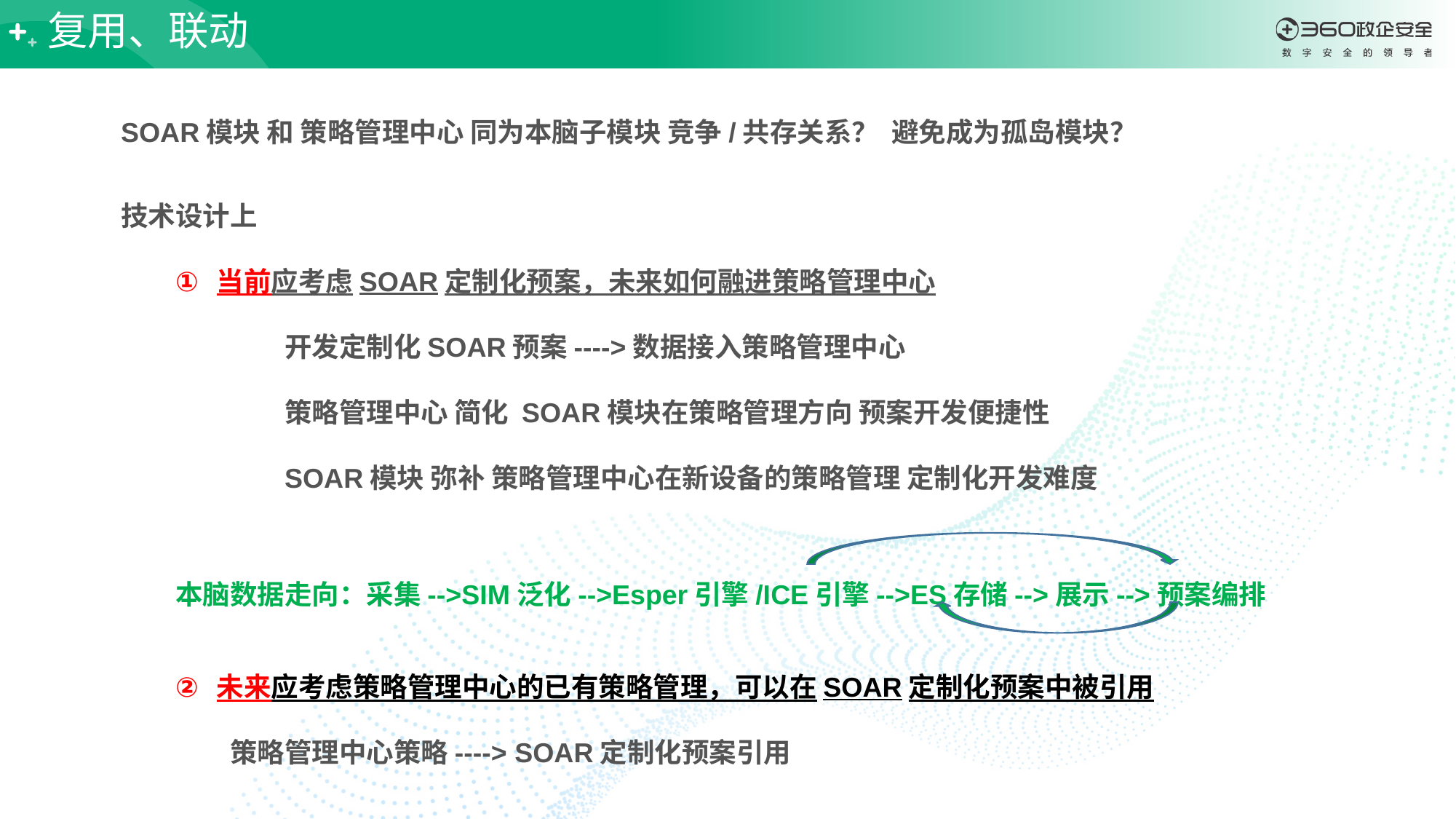

复用、联动
SOAR模块 和 策略管理中心 同为本脑子模块 竞争/共存关系？  避免成为孤岛模块？
技术设计上
当前应考虑SOAR定制化预案，未来如何融进策略管理中心
	开发定制化SOAR预案---->数据接入策略管理中心
策略管理中心 简化 SOAR模块在策略管理方向 预案开发便捷性
SOAR模块 弥补 策略管理中心在新设备的策略管理 定制化开发难度

本脑数据走向：采集-->SIM泛化-->Esper引擎/ICE引擎-->ES存储-->展示-->预案编排
未来应考虑策略管理中心的已有策略管理，可以在SOAR定制化预案中被引用
策略管理中心策略----> SOAR定制化预案引用